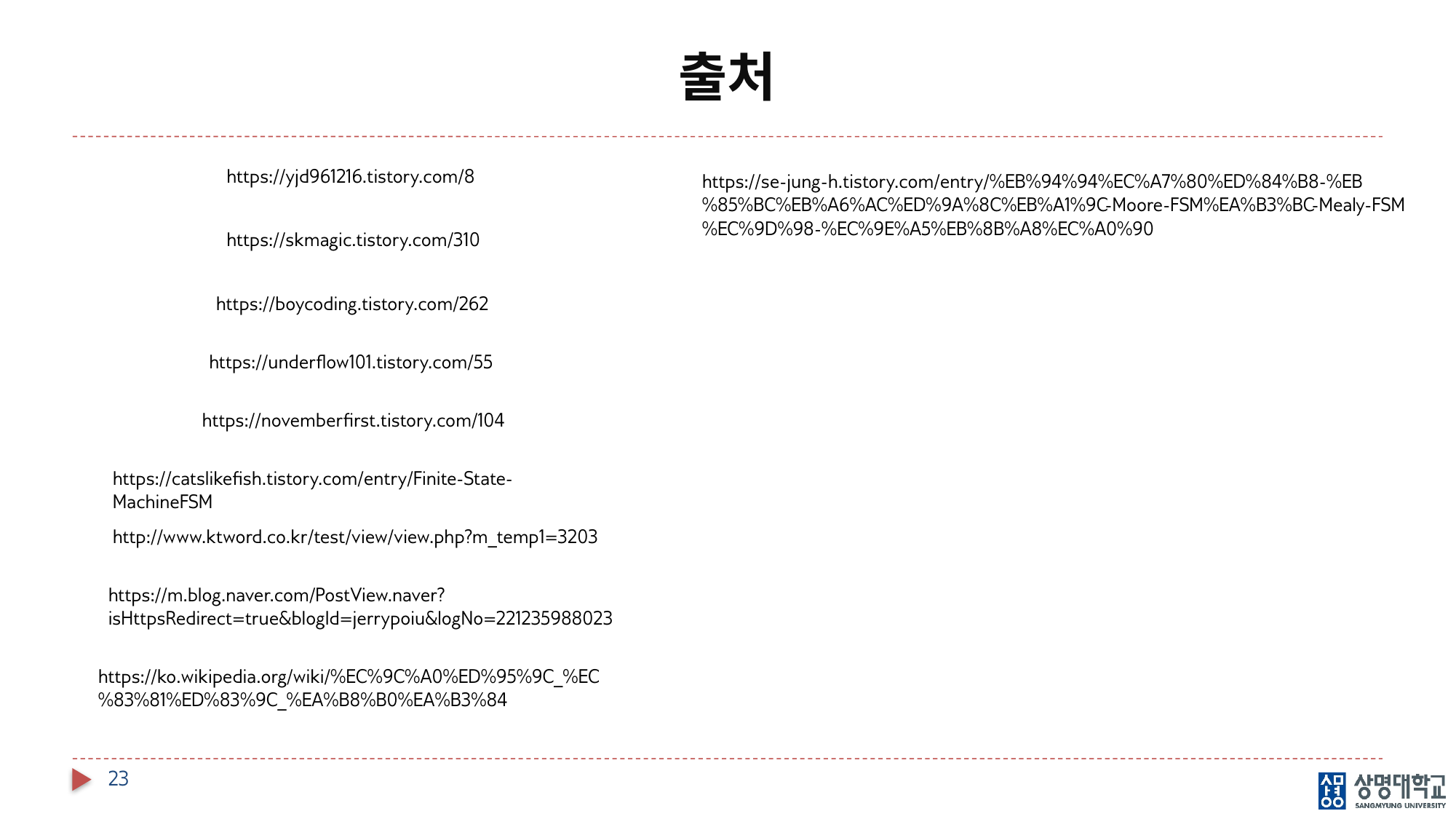

# 출처
https://yjd961216.tistory.com/8
https://se-jung-h.tistory.com/entry/%EB%94%94%EC%A7%80%ED%84%B8-%EB%85%BC%EB%A6%AC%ED%9A%8C%EB%A1%9C-Moore-FSM%EA%B3%BC-Mealy-FSM%EC%9D%98-%EC%9E%A5%EB%8B%A8%EC%A0%90
https://skmagic.tistory.com/310
https://boycoding.tistory.com/262
https://underflow101.tistory.com/55
https://novemberfirst.tistory.com/104
https://catslikefish.tistory.com/entry/Finite-State-MachineFSM
http://www.ktword.co.kr/test/view/view.php?m_temp1=3203
https://m.blog.naver.com/PostView.naver?isHttpsRedirect=true&blogId=jerrypoiu&logNo=221235988023
https://ko.wikipedia.org/wiki/%EC%9C%A0%ED%95%9C_%EC%83%81%ED%83%9C_%EA%B8%B0%EA%B3%84
23